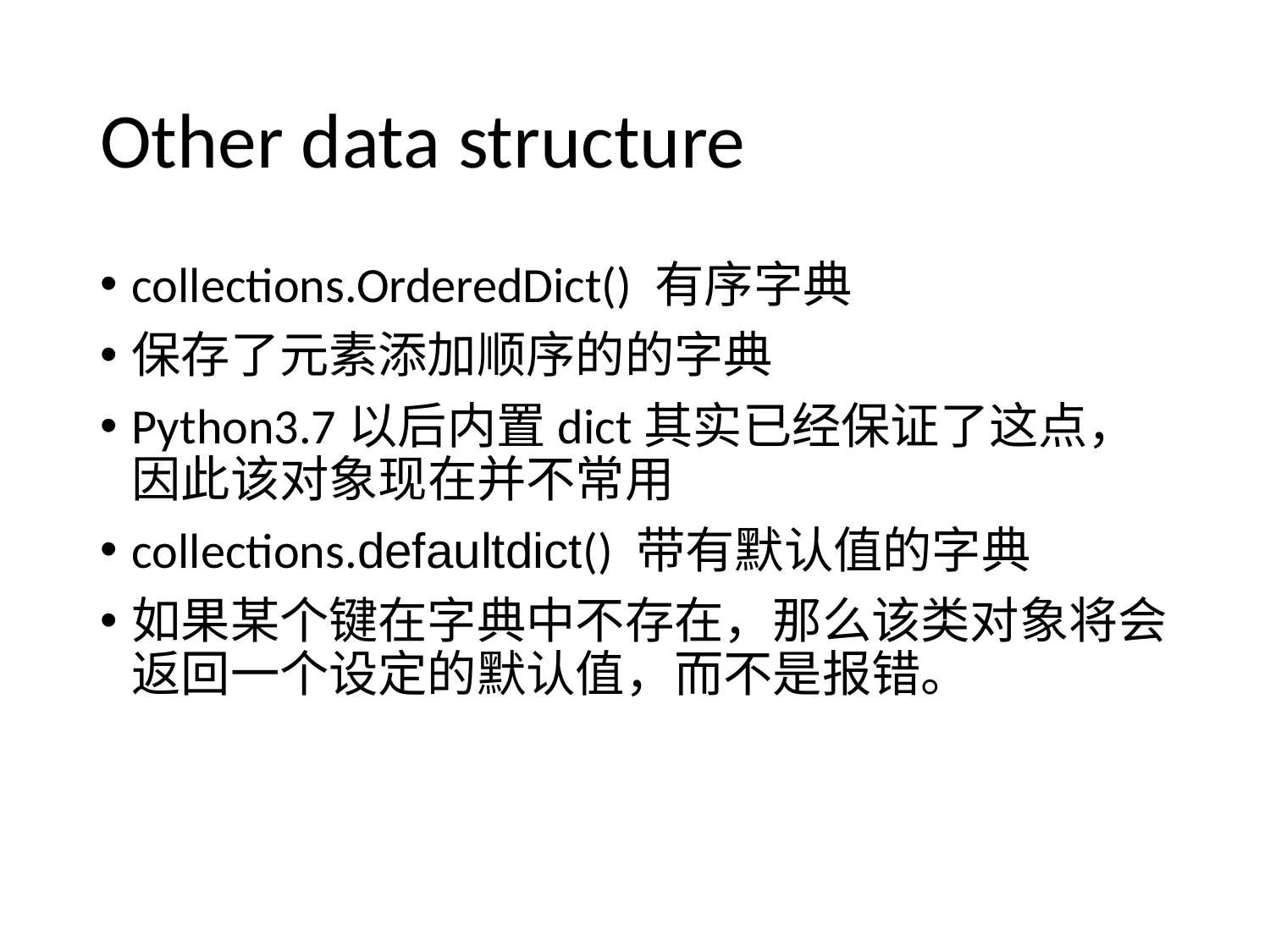

# Other data structure
collections.OrderedDict() 有序字典
保存了元素添加顺序的的字典
Python3.7以后内置dict其实已经保证了这点，因此该对象现在并不常用
collections.defaultdict() 带有默认值的字典
如果某个键在字典中不存在，那么该类对象将会返回一个设定的默认值，而不是报错。